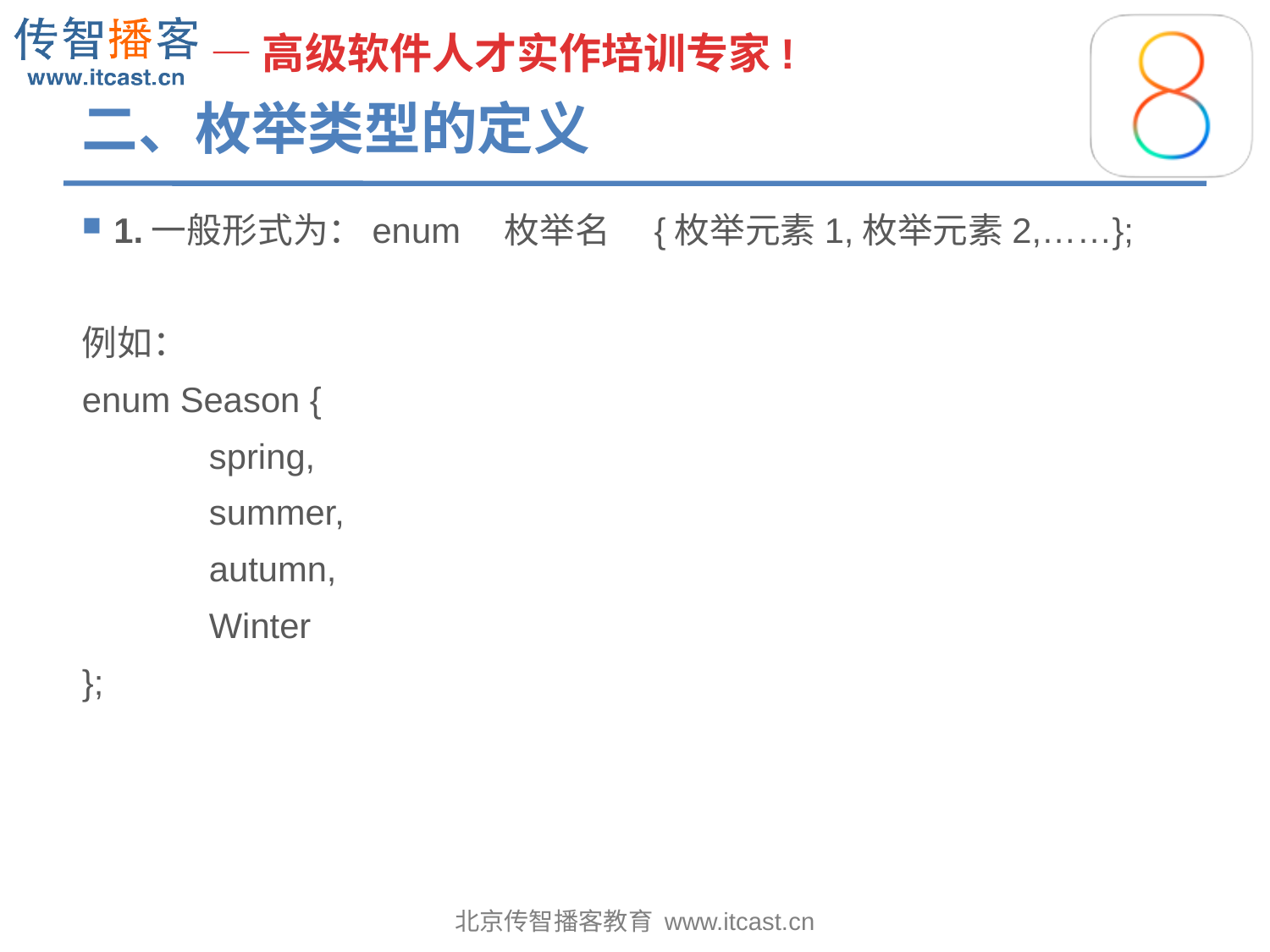

# 二、枚举类型的定义
1.一般形式为：enum　枚举名　{枚举元素1,枚举元素2,……};

例如：
enum Season {
	spring,
	summer,
	autumn,
	Winter
};